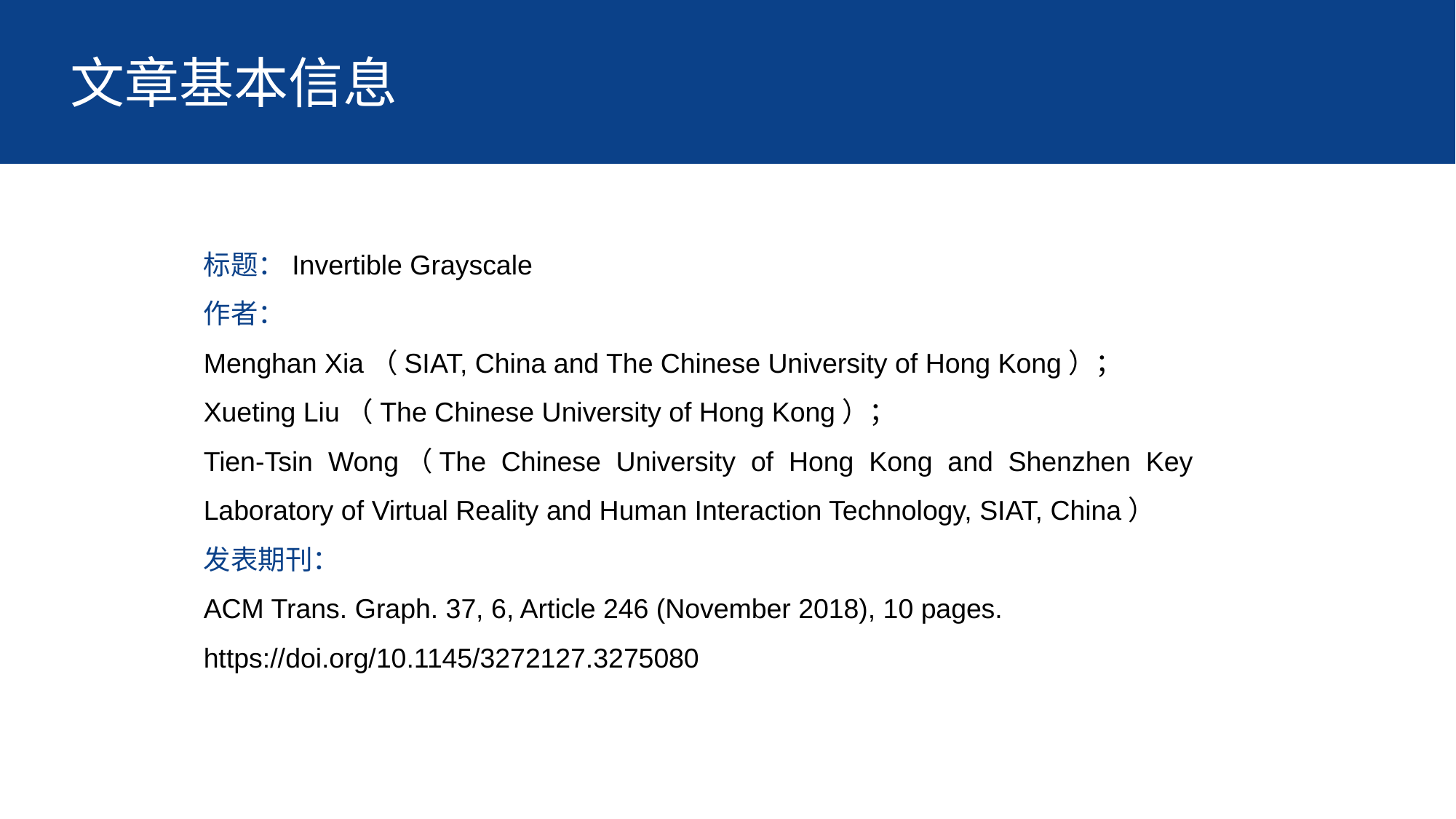

文章基本信息
标题：Invertible Grayscale
作者：
Menghan Xia（SIAT, China and The Chinese University of Hong Kong）；
Xueting Liu（The Chinese University of Hong Kong）；
Tien-Tsin  Wong（The  Chinese  University  of  Hong  Kong  and  Shenzhen  Key
Laboratory of Virtual Reality and Human Interaction Technology, SIAT, China）
发表期刊：
ACM Trans. Graph. 37, 6, Article 246 (November 2018), 10 pages.
https://doi.org/10.1145/3272127.3275080